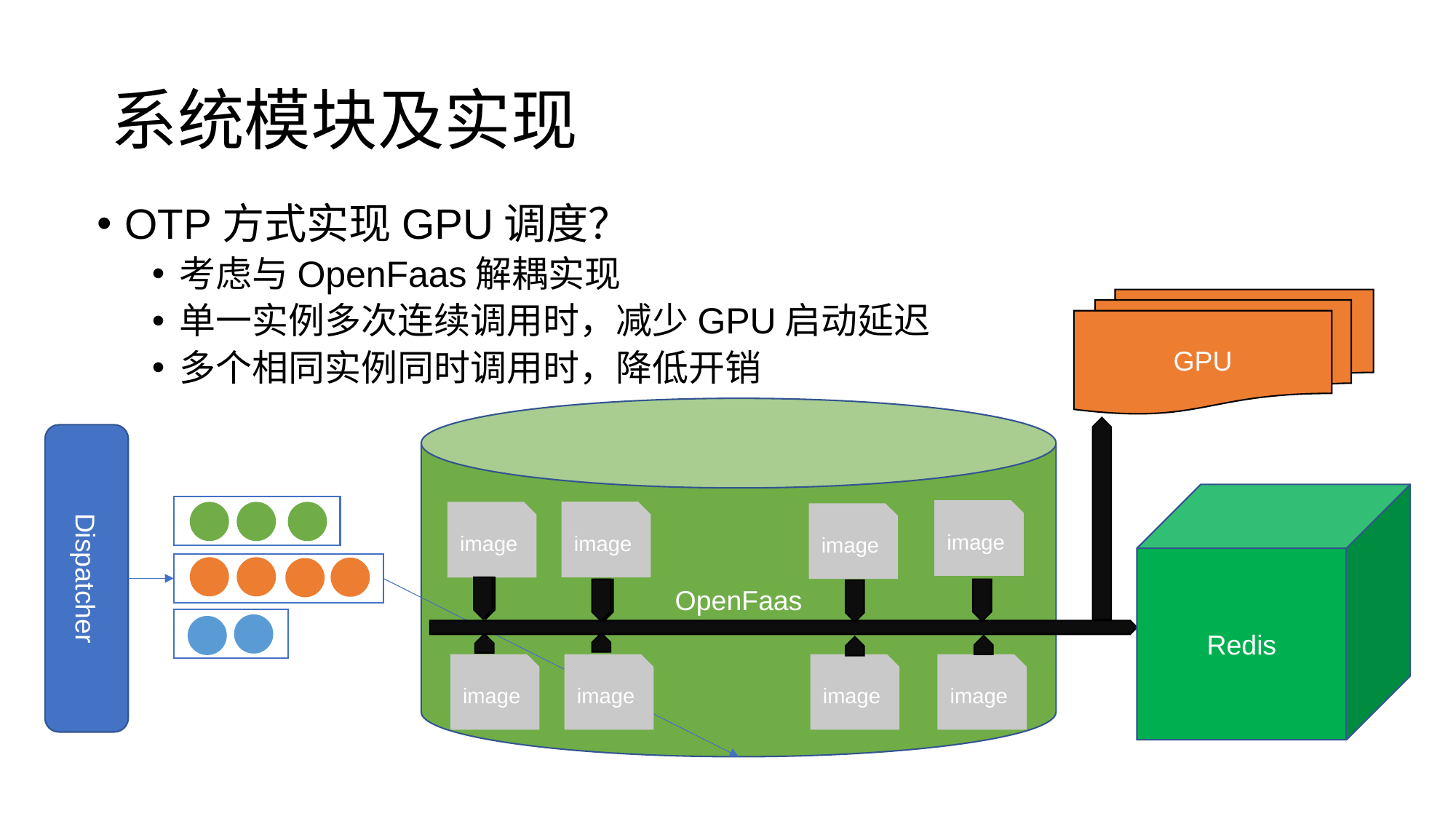

# 系统模块及实现
OTP方式实现GPU调度？
考虑与OpenFaas解耦实现
单一实例多次连续调用时，减少GPU启动延迟
多个相同实例同时调用时，降低开销
GPU
OpenFaas
Dispatcher
Redis

image
image

image
image

image
image
image
image